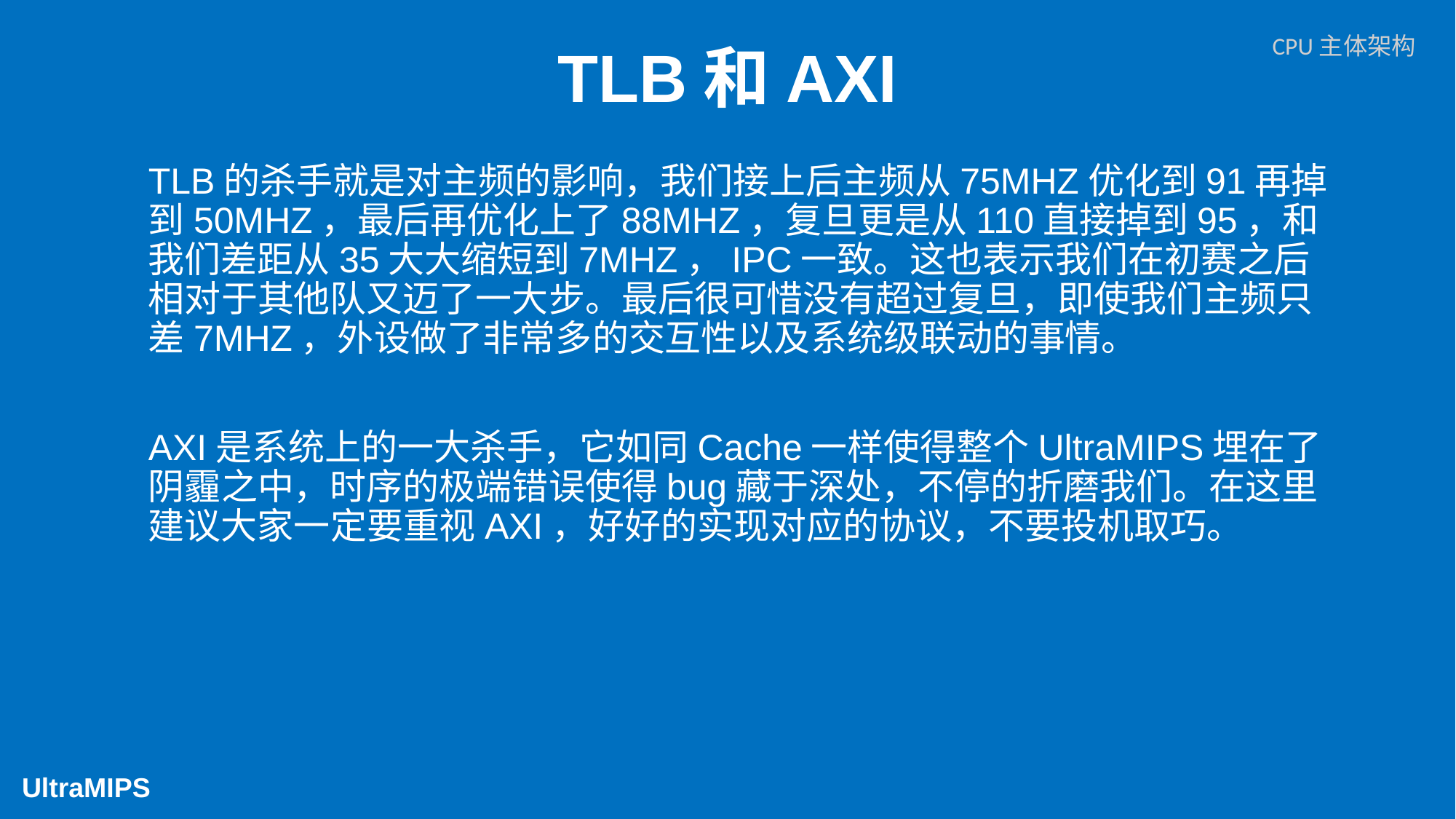

# TLB和AXI
CPU主体架构
TLB的杀手就是对主频的影响，我们接上后主频从75MHZ优化到91再掉到50MHZ，最后再优化上了88MHZ，复旦更是从110直接掉到95，和我们差距从35大大缩短到7MHZ，IPC一致。这也表示我们在初赛之后相对于其他队又迈了一大步。最后很可惜没有超过复旦，即使我们主频只差7MHZ，外设做了非常多的交互性以及系统级联动的事情。

AXI是系统上的一大杀手，它如同Cache一样使得整个UltraMIPS埋在了阴霾之中，时序的极端错误使得bug藏于深处，不停的折磨我们。在这里建议大家一定要重视AXI，好好的实现对应的协议，不要投机取巧。
UltraMIPS